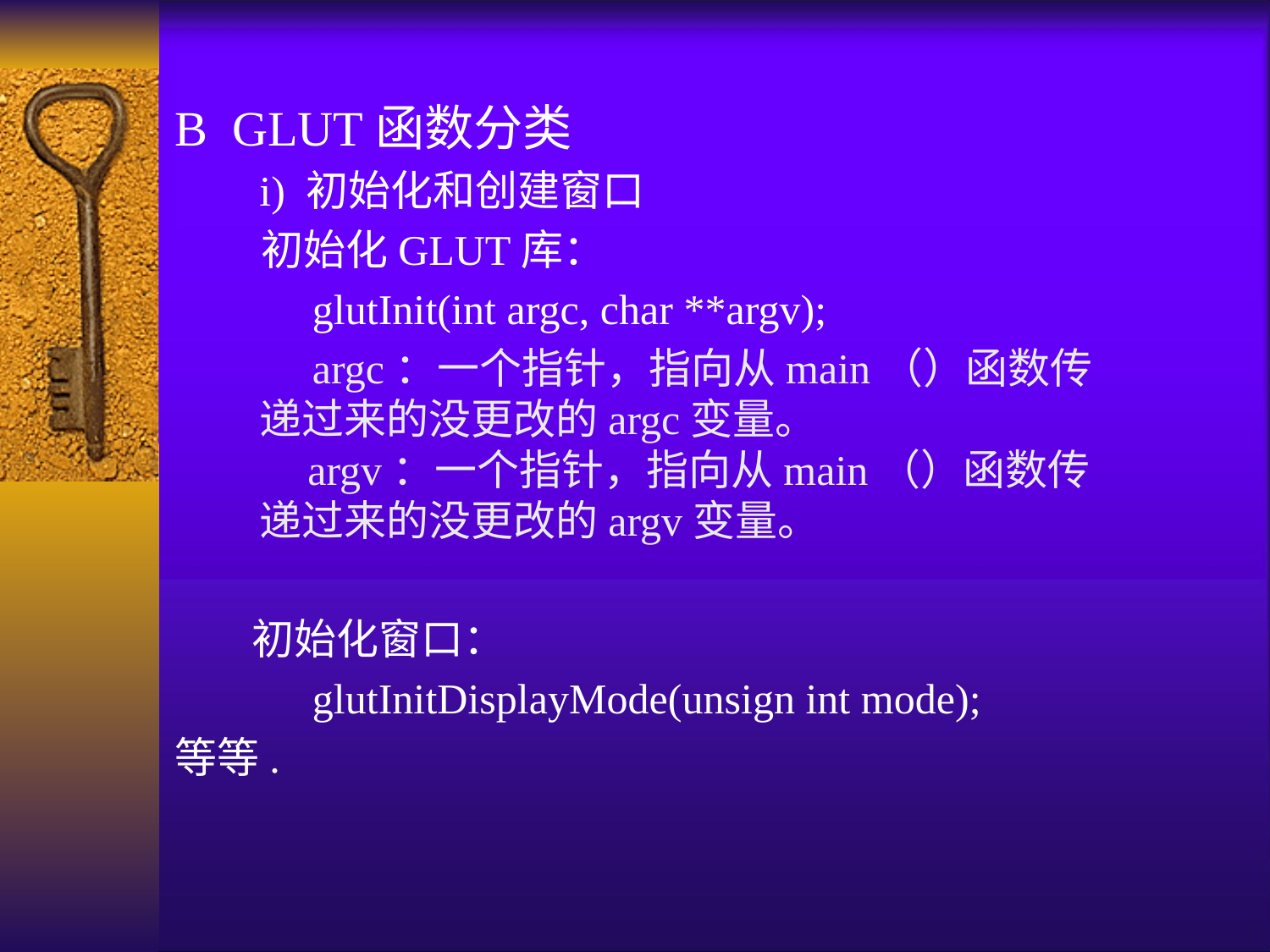

B  GLUT函数分类
        i) 初始化和创建窗口
        初始化GLUT库：
             glutInit(int argc, char **argv);
             argc：一个指针，指向从main（）函数传递过来的没更改的argc变量。
    argv：一个指针，指向从main（）函数传递过来的没更改的argv变量。

       初始化窗口：
             glutInitDisplayMode(unsign int mode);
等等.